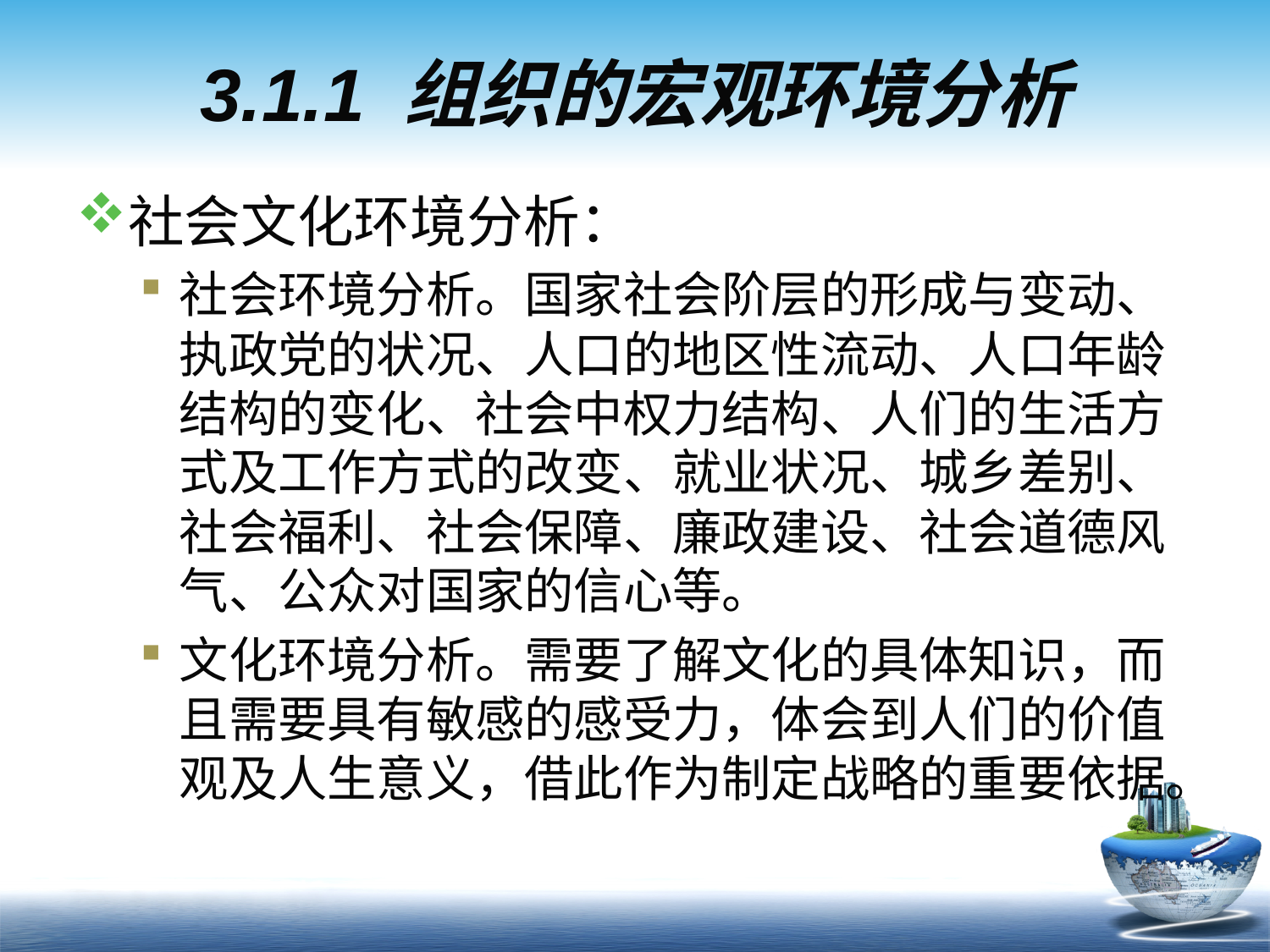

# 3.1.1 组织的宏观环境分析
社会文化环境分析：
社会环境分析。国家社会阶层的形成与变动、执政党的状况、人口的地区性流动、人口年龄结构的变化、社会中权力结构、人们的生活方式及工作方式的改变、就业状况、城乡差别、社会福利、社会保障、廉政建设、社会道德风气、公众对国家的信心等。
文化环境分析。需要了解文化的具体知识，而且需要具有敏感的感受力，体会到人们的价值观及人生意义，借此作为制定战略的重要依据。